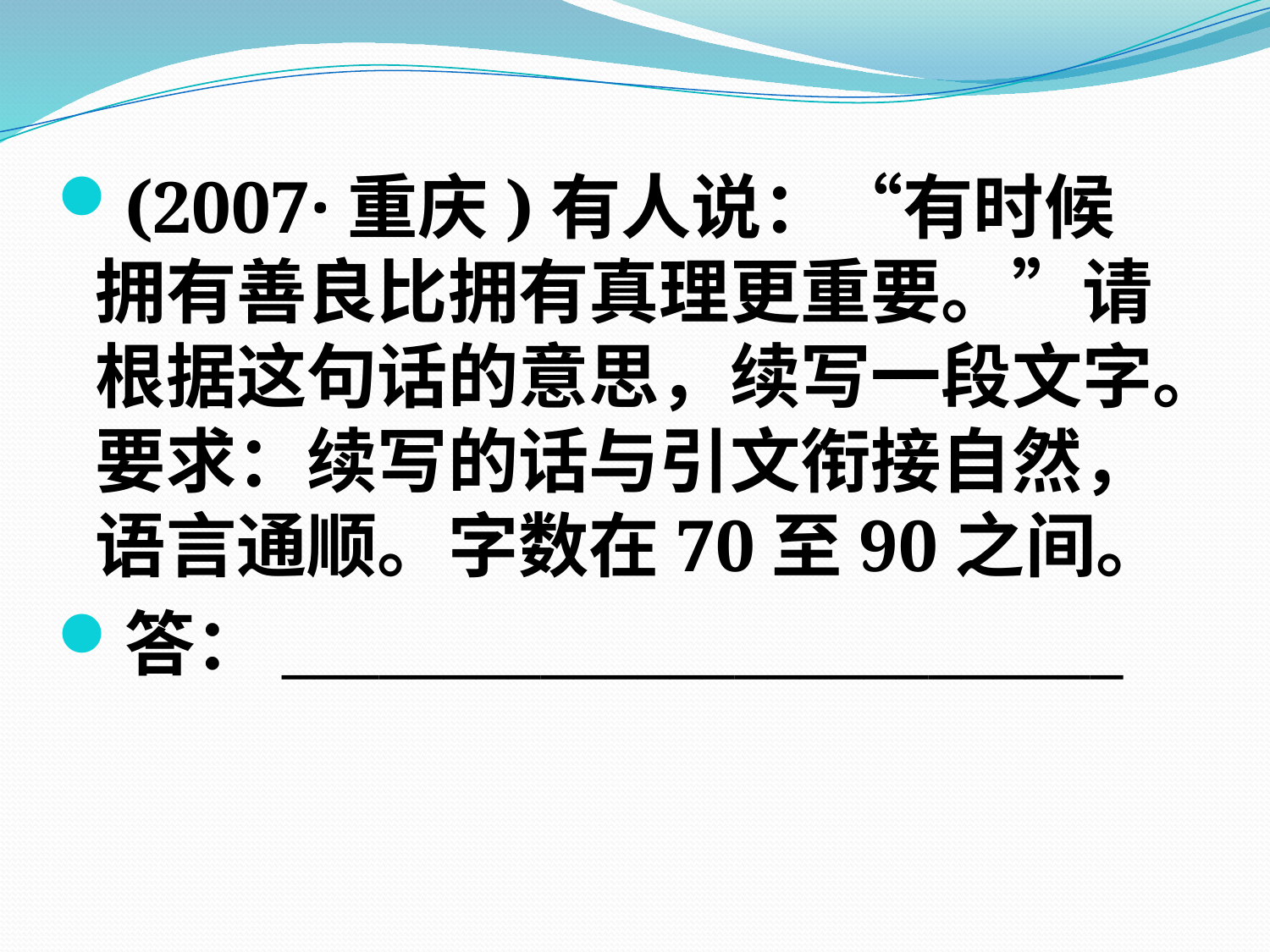

(2007·重庆)有人说：“有时候拥有善良比拥有真理更重要。”请根据这句话的意思，续写一段文字。要求：续写的话与引文衔接自然，语言通顺。字数在70至90之间。
答：__________________________